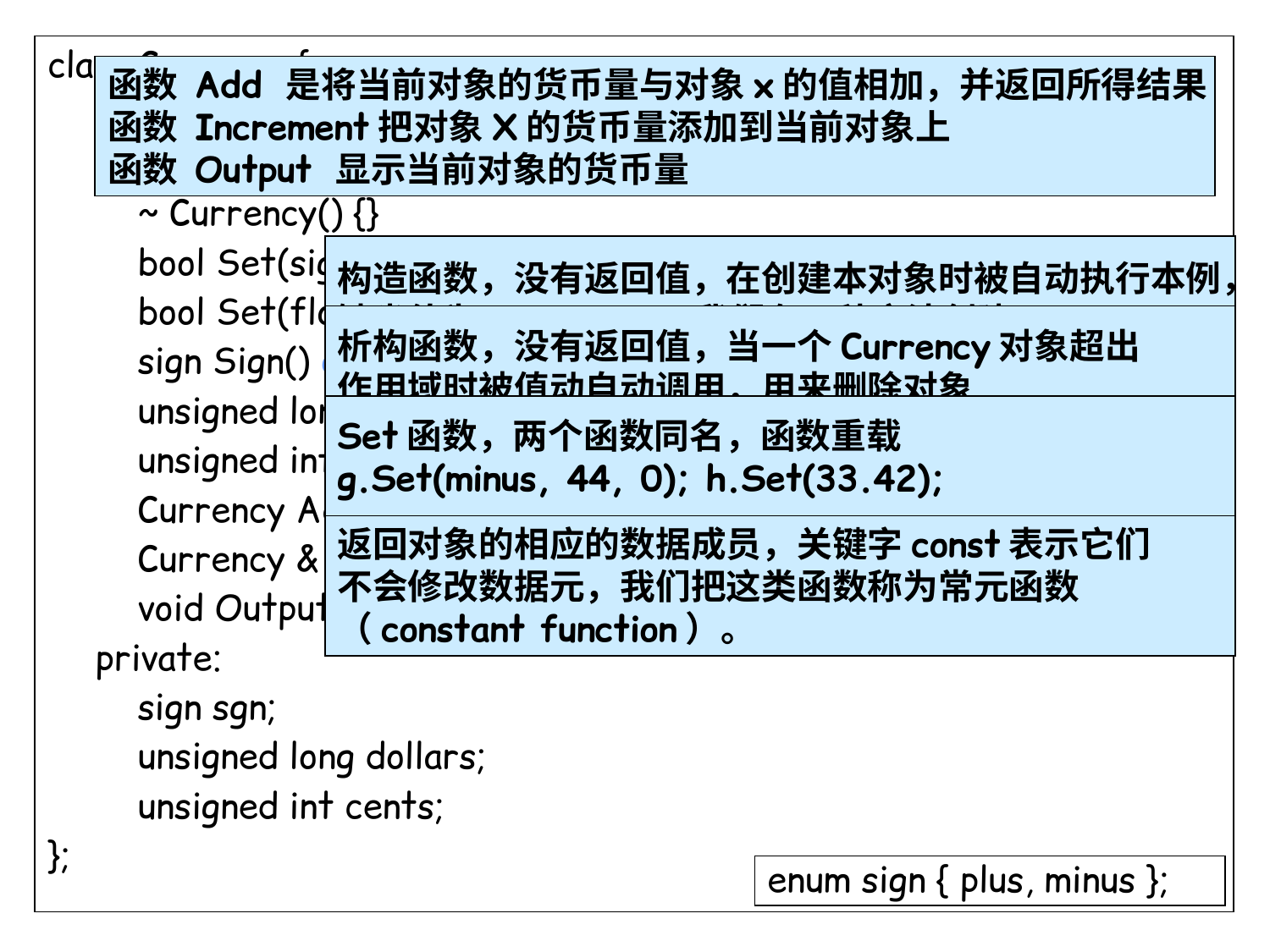

class Currency {
	public:
	    Currency(sign s=plus, unsigned long d=0, unsigned int c=0);
	    ~ Currency() {}
	    bool Set(sign s, unsigned long d, unsigned int c);
	    bool Set(float a);
	    sign Sign() const {return sgn;}
	    unsigned long Dollars() const {return dollars;}
	    unsigned int Cents() const {return cents;}
	    Currency Add(const Currency & x) const;
	    Currency & Increment(const Currency & x);
	    void Output() const;
	private:
	    sign sgn;
	    unsigned long dollars;
	    unsigned int cents;
};
# 1.4	类
函数 Add 是将当前对象的货币量与对象x的值相加，并返回所得结果
函数 Increment把对象X的货币量添加到当前对象上
函数 Output 显示当前对象的货币量
构造函数，没有返回值，在创建本对象时被自动执行本例，
缺省值为(plus,0,0)。我们有两种方法创建Currency
Currency f, g( plus, 2, 88), h( minus, 10);
Currency *m = new Currency(plus,8,12);
析构函数，没有返回值，当一个Currency对象超出
作用域时被值动自动调用，用来删除对象
Set函数，两个函数同名，函数重载
g.Set(minus, 44, 0); h.Set(33.42);
返回对象的相应的数据成员，关键字const表示它们
不会修改数据元，我们把这类函数称为常元函数
（constant function）。
enum sign { plus, minus };
19.9.4
25